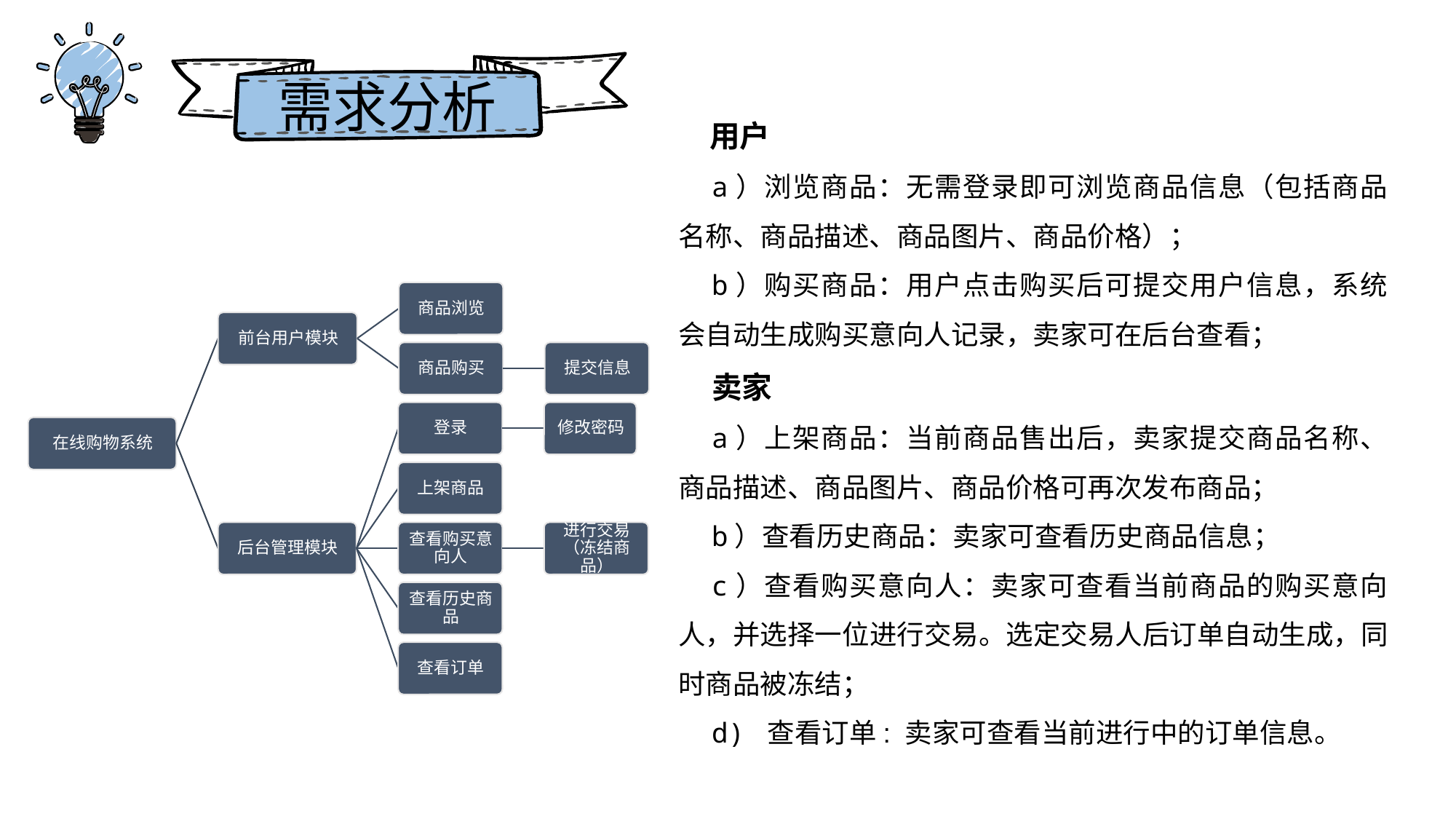

需求分析

    用户
a）浏览商品：无需登录即可浏览商品信息（包括商品名称、商品描述、商品图片、商品价格）；
b）购买商品：用户点击购买后可提交用户信息，系统会自动生成购买意向人记录，卖家可在后台查看；
卖家
a）上架商品：当前商品售出后，卖家提交商品名称、商品描述、商品图片、商品价格可再次发布商品；
b）查看历史商品：卖家可查看历史商品信息；
c）查看购买意向人：卖家可查看当前商品的购买意向人，并选择一位进行交易。选定交易人后订单自动生成，同时商品被冻结；
d) 查看订单: 卖家可查看当前进行中的订单信息。

在线购物系统

前台用户模块

商品浏览

商品购买

提交信息

后台管理模块

登录

修改密码

上架商品

查看购买意向人

进行交易（冻结商品）

查看历史商品

查看订单